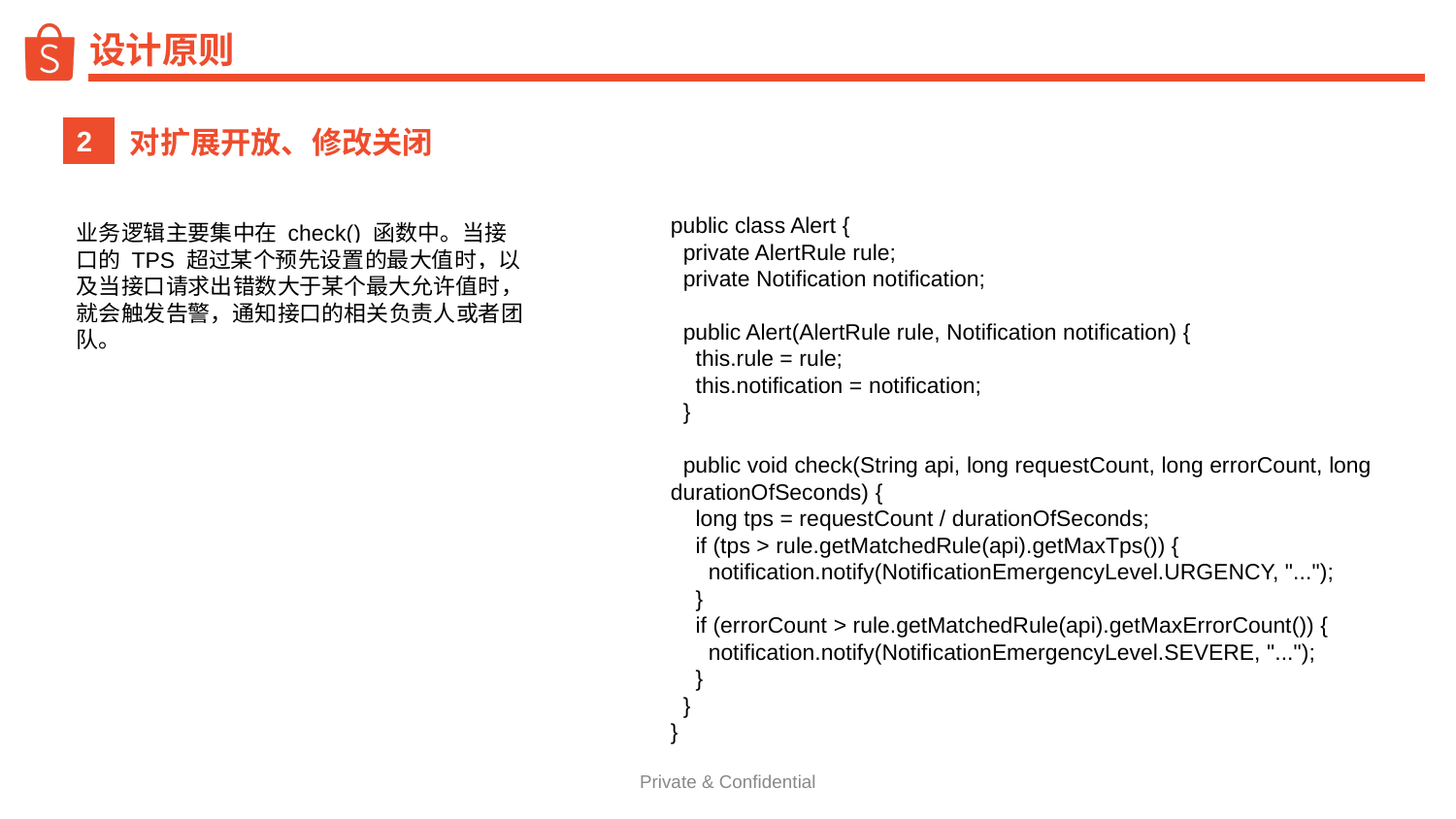

# 设计原则
对扩展开放、修改关闭
2

public class Alert {
  private AlertRule rule;
  private Notification notification;

  public Alert(AlertRule rule, Notification notification) {
    this.rule = rule;
    this.notification = notification;
  }

  public void check(String api, long requestCount, long errorCount, long durationOfSeconds) {
    long tps = requestCount / durationOfSeconds;
    if (tps > rule.getMatchedRule(api).getMaxTps()) {
      notification.notify(NotificationEmergencyLevel.URGENCY, "...");
    }
    if (errorCount > rule.getMatchedRule(api).getMaxErrorCount()) {
      notification.notify(NotificationEmergencyLevel.SEVERE, "...");
    }
  }
}
业务逻辑主要集中在 check() 函数中。当接口的 TPS 超过某个预先设置的最大值时，以及当接口请求出错数大于某个最大允许值时，就会触发告警，通知接口的相关负责人或者团队。